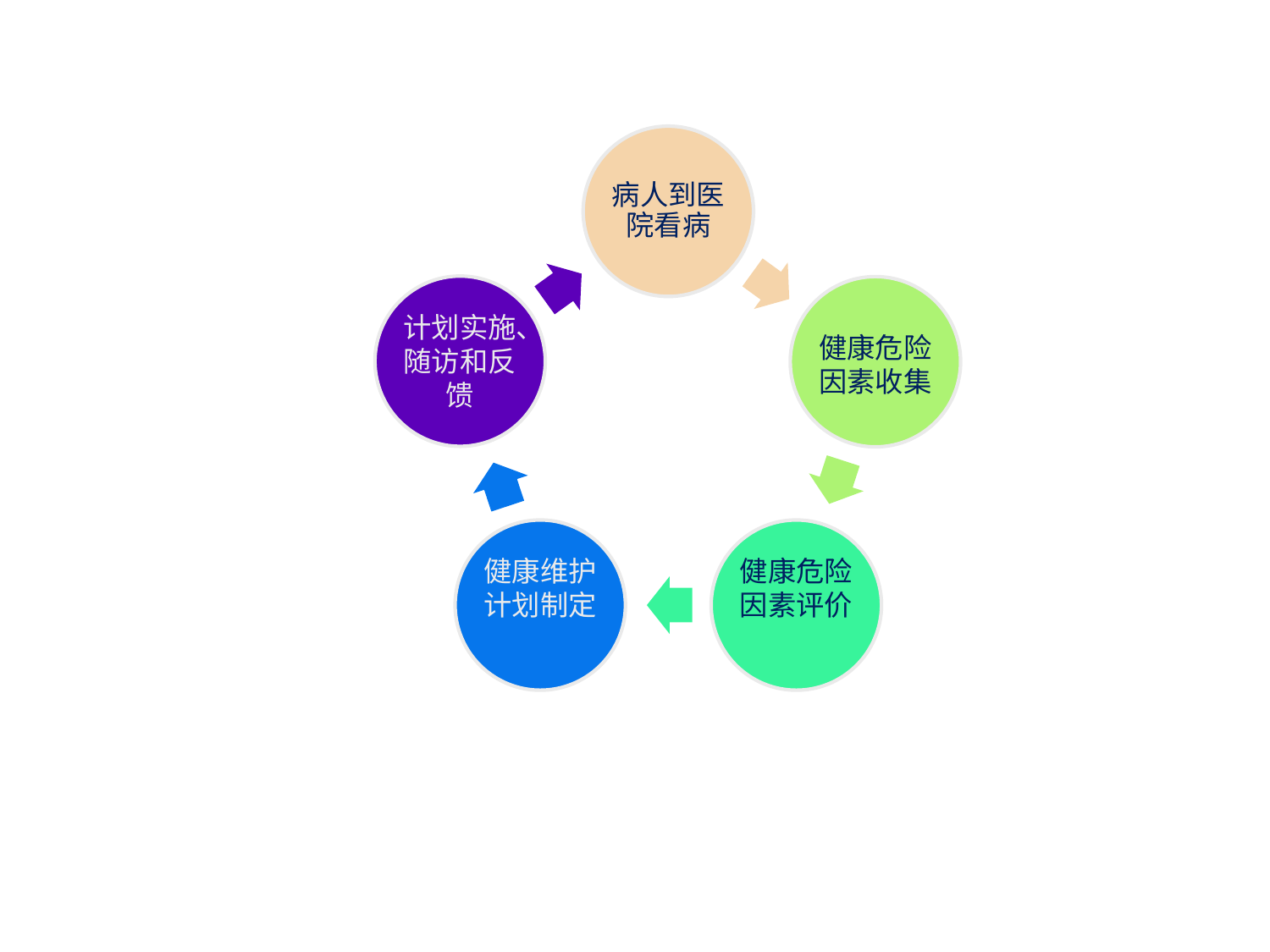

病人到医院看病

健康危险因素收集

健康危险因素评价

健康维护计划制定

计划实施、随访和反馈